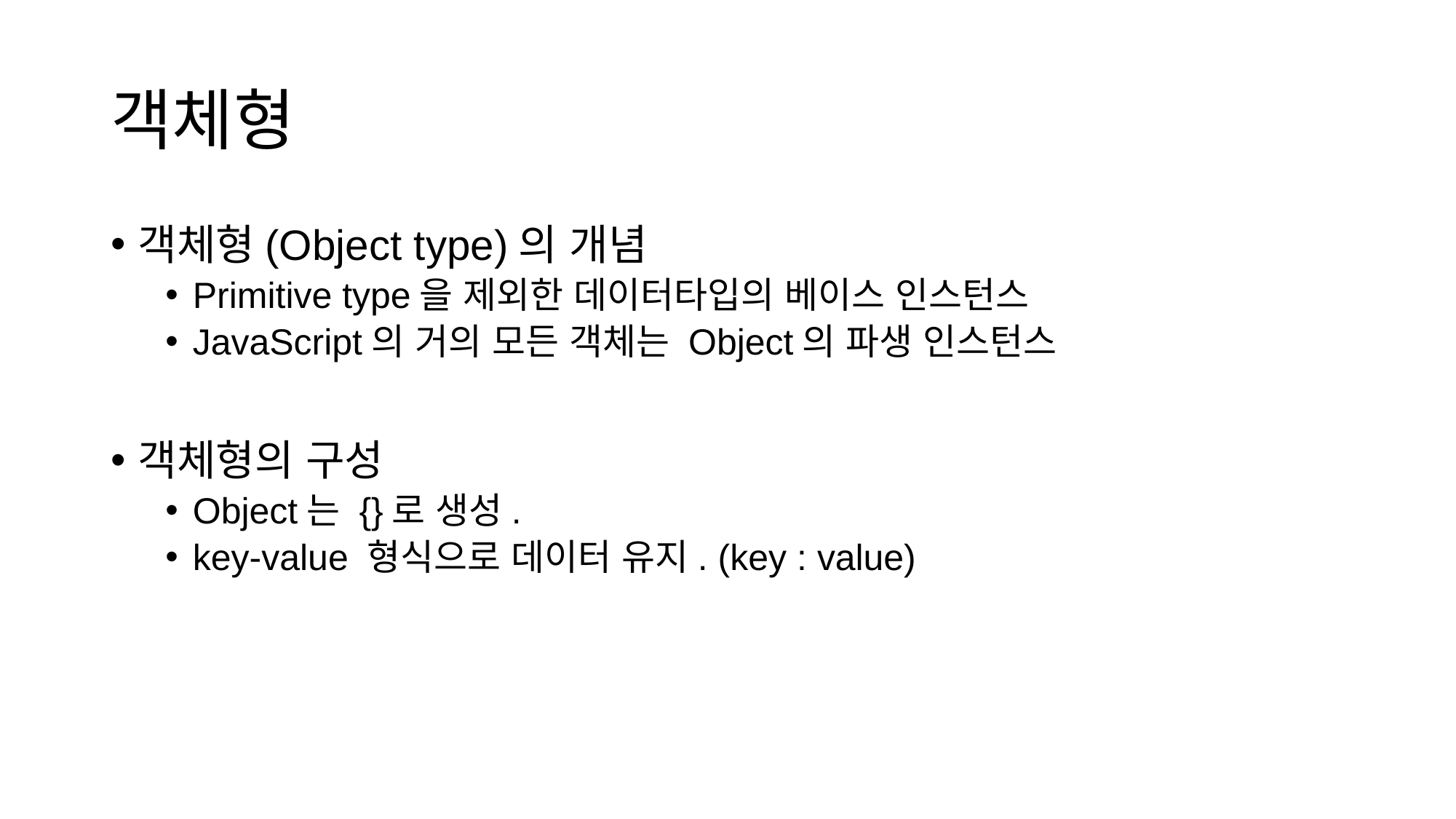

# 객체형
객체형(Object type)의 개념
Primitive type을 제외한 데이터타입의 베이스 인스턴스
JavaScript의 거의 모든 객체는 Object의 파생 인스턴스

객체형의 구성
Object는 {}로 생성.
key-value 형식으로 데이터 유지. (key : value)